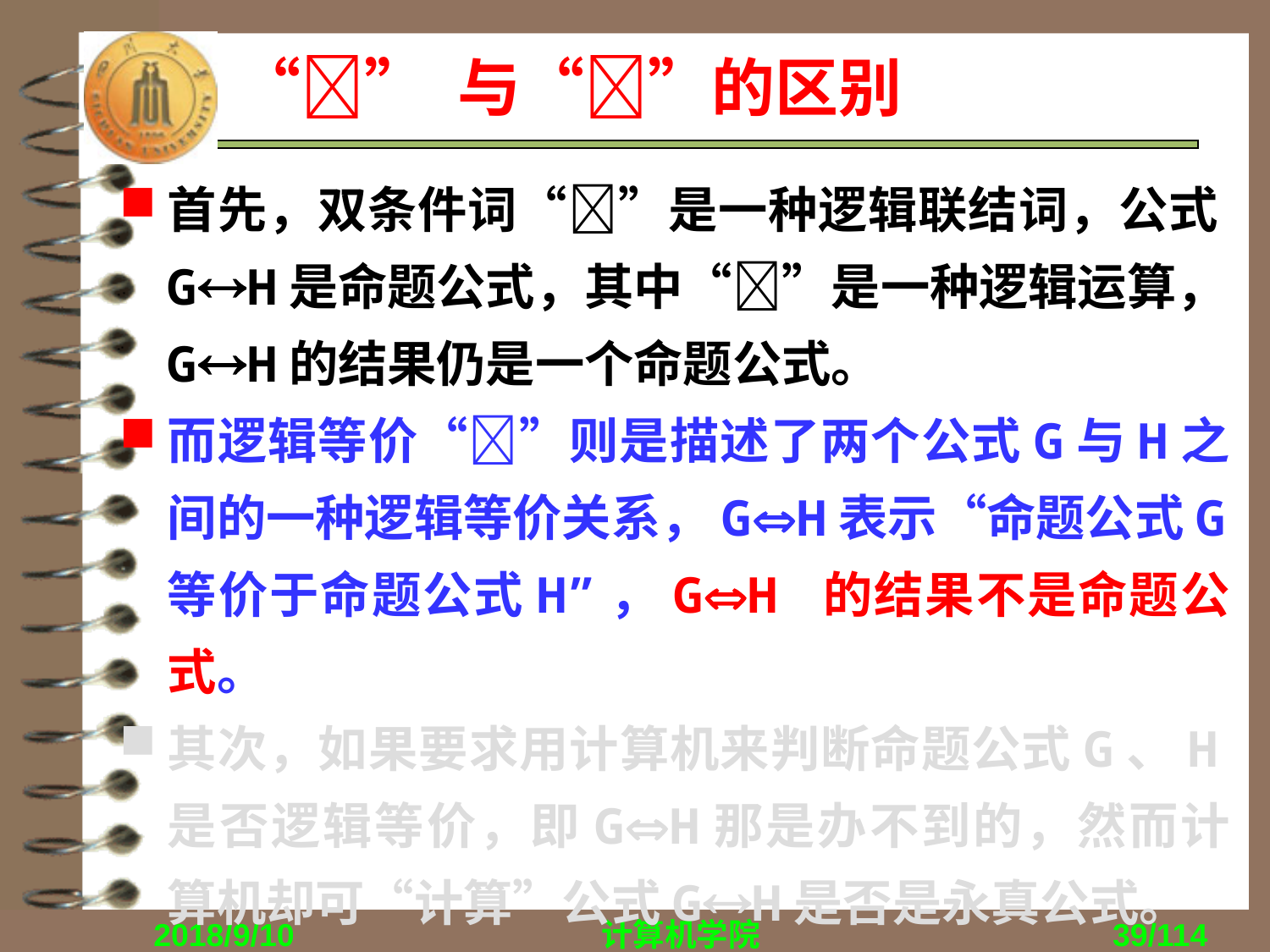

# “⇔” 与“↔”的区别
首先，双条件词“↔”是一种逻辑联结词，公式G↔H是命题公式，其中“↔”是一种逻辑运算，G↔H的结果仍是一个命题公式。
而逻辑等价“⇔”则是描述了两个公式G与H之间的一种逻辑等价关系，G⇔H表示“命题公式G等价于命题公式H”，G⇔H 的结果不是命题公式。
其次，如果要求用计算机来判断命题公式G、H是否逻辑等价，即G⇔H那是办不到的，然而计算机却可“计算”公式G↔H是否是永真公式。

2018/9/10
计算机学院
39/114